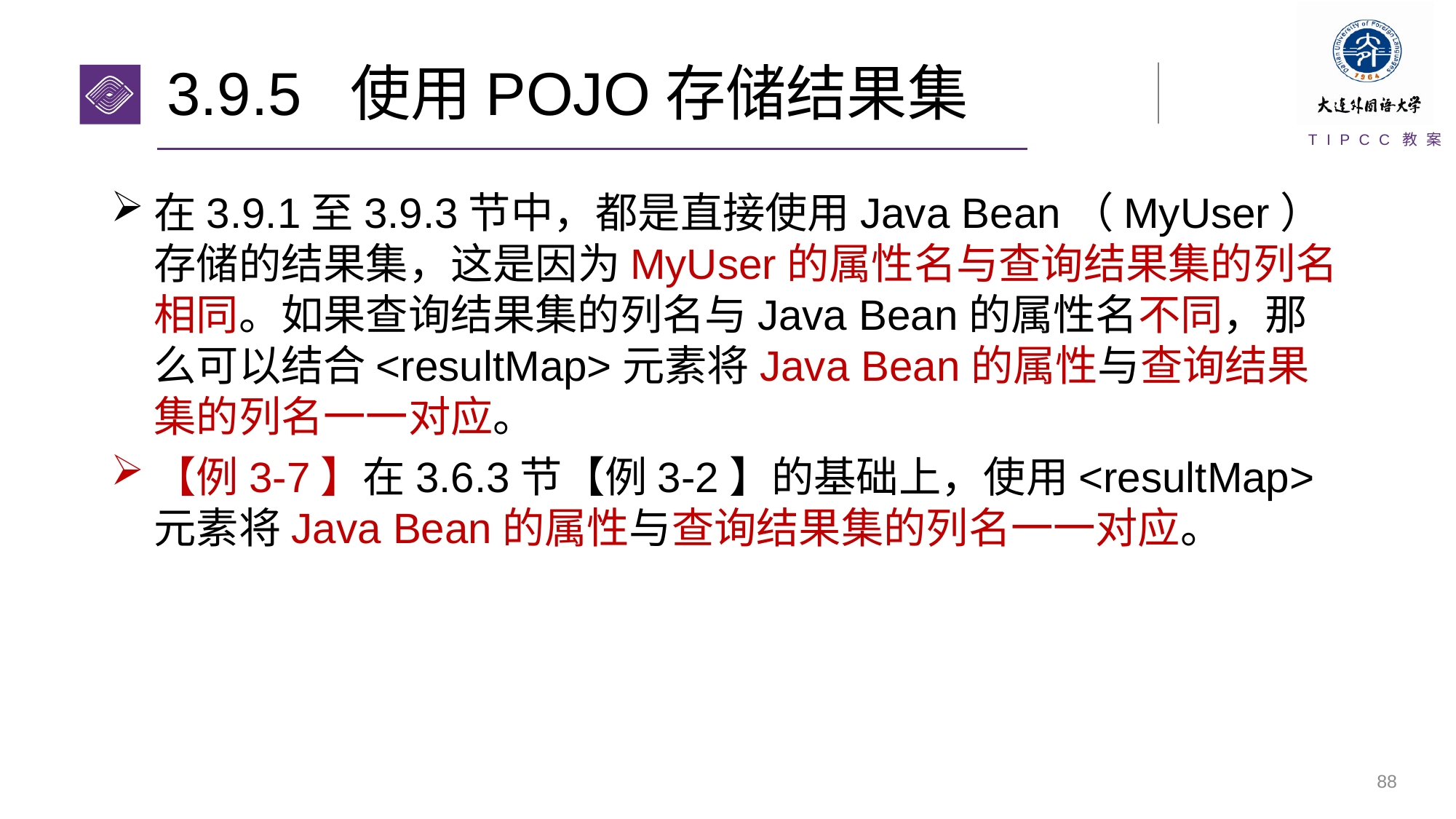

# 3.9.5  使用POJO存储结果集
在3.9.1至3.9.3节中，都是直接使用Java Bean（MyUser）存储的结果集，这是因为MyUser的属性名与查询结果集的列名相同。如果查询结果集的列名与Java Bean的属性名不同，那么可以结合<resultMap>元素将Java Bean的属性与查询结果集的列名一一对应。
【例3-7】在3.6.3节【例3-2】的基础上，使用<resultMap>元素将Java Bean的属性与查询结果集的列名一一对应。
88